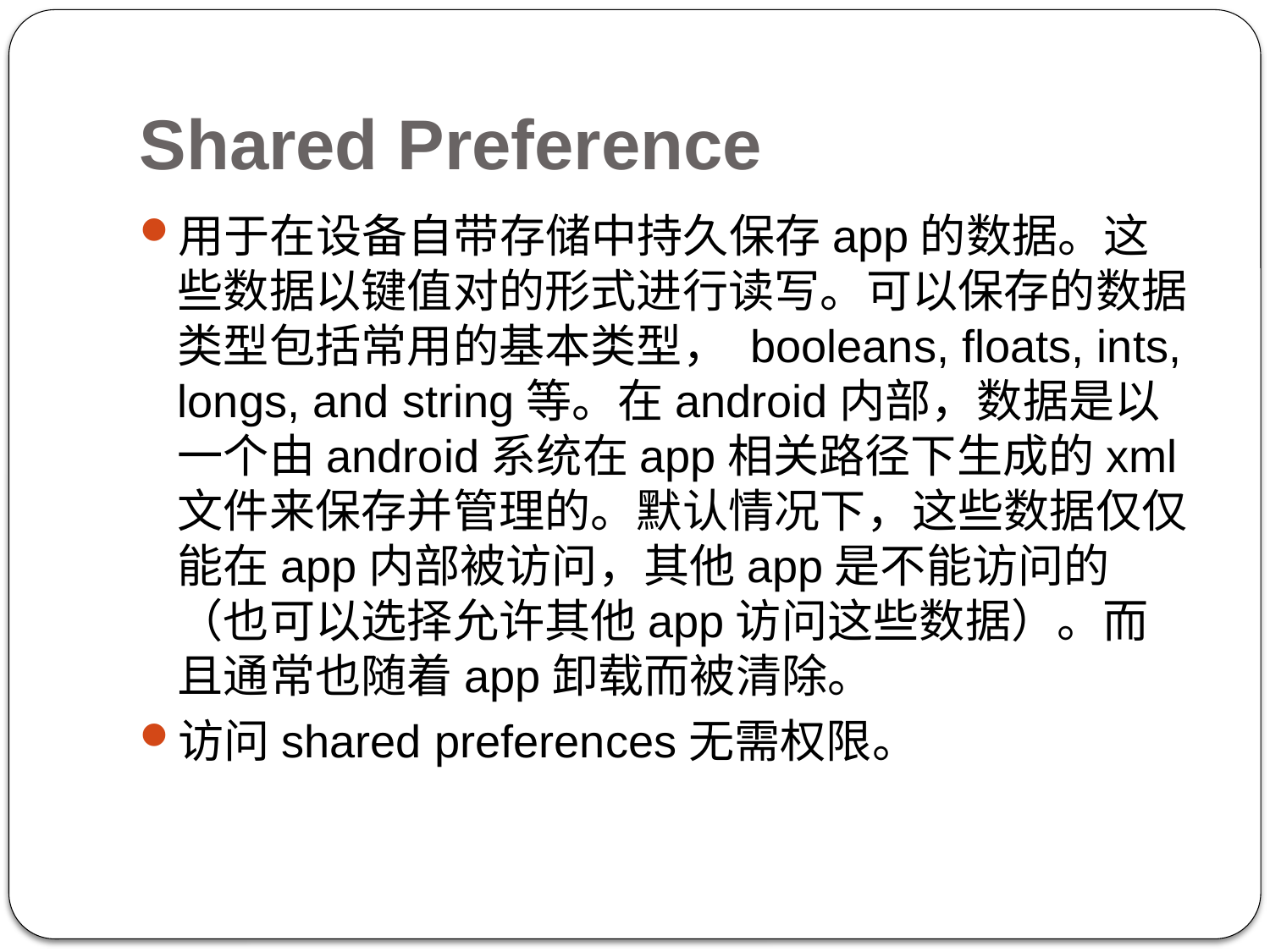

# Shared Preference
用于在设备自带存储中持久保存app的数据。这些数据以键值对的形式进行读写。可以保存的数据类型包括常用的基本类型， booleans, floats, ints, longs, and string等。在android内部，数据是以一个由android系统在app相关路径下生成的xml文件来保存并管理的。默认情况下，这些数据仅仅能在app内部被访问，其他app是不能访问的（也可以选择允许其他app访问这些数据）。而且通常也随着app卸载而被清除。
访问shared preferences无需权限。